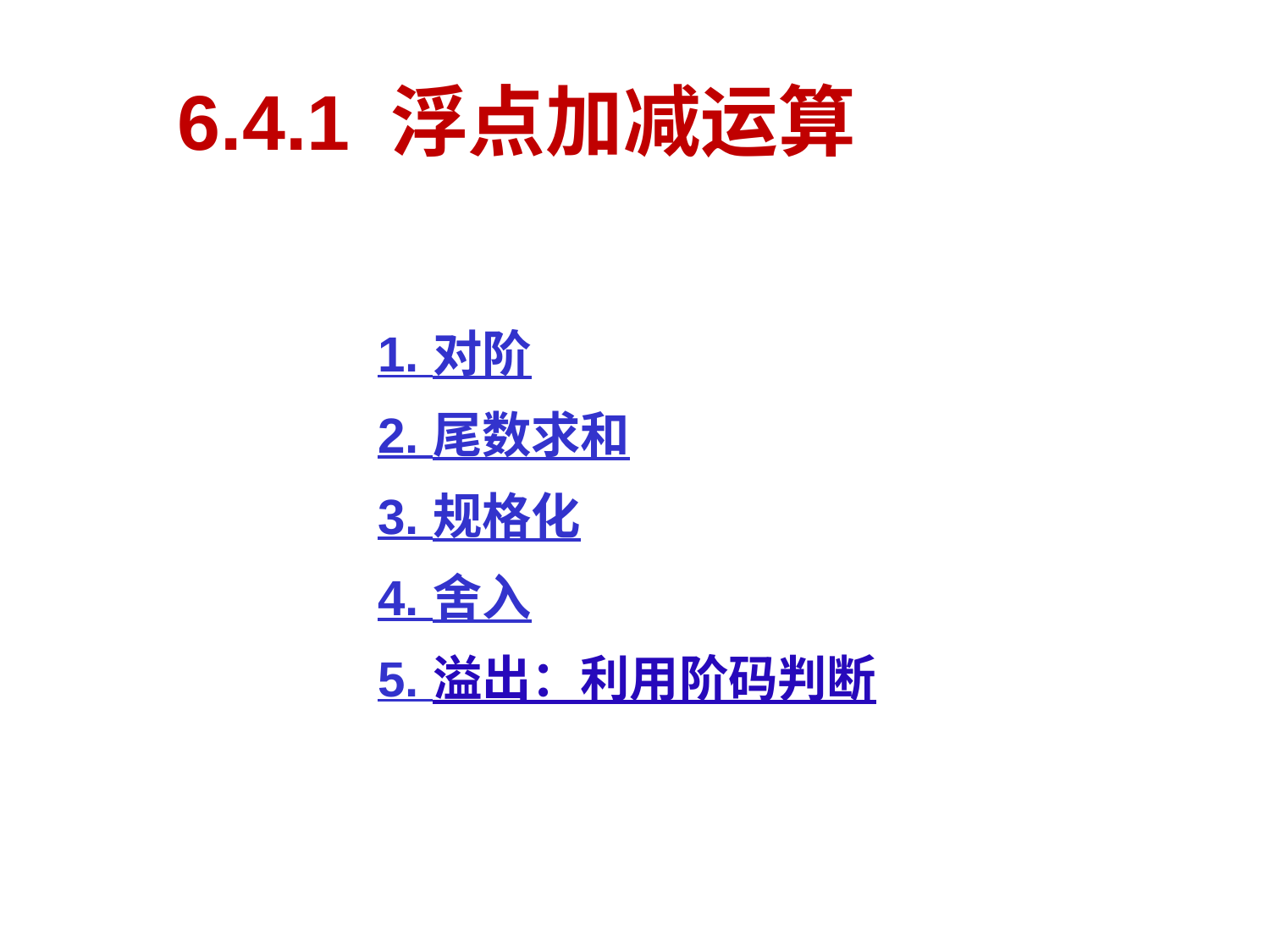

# 6.4.1 浮点加减运算
1. 对阶
2. 尾数求和
3. 规格化
4. 舍入
5. 溢出：利用阶码判断